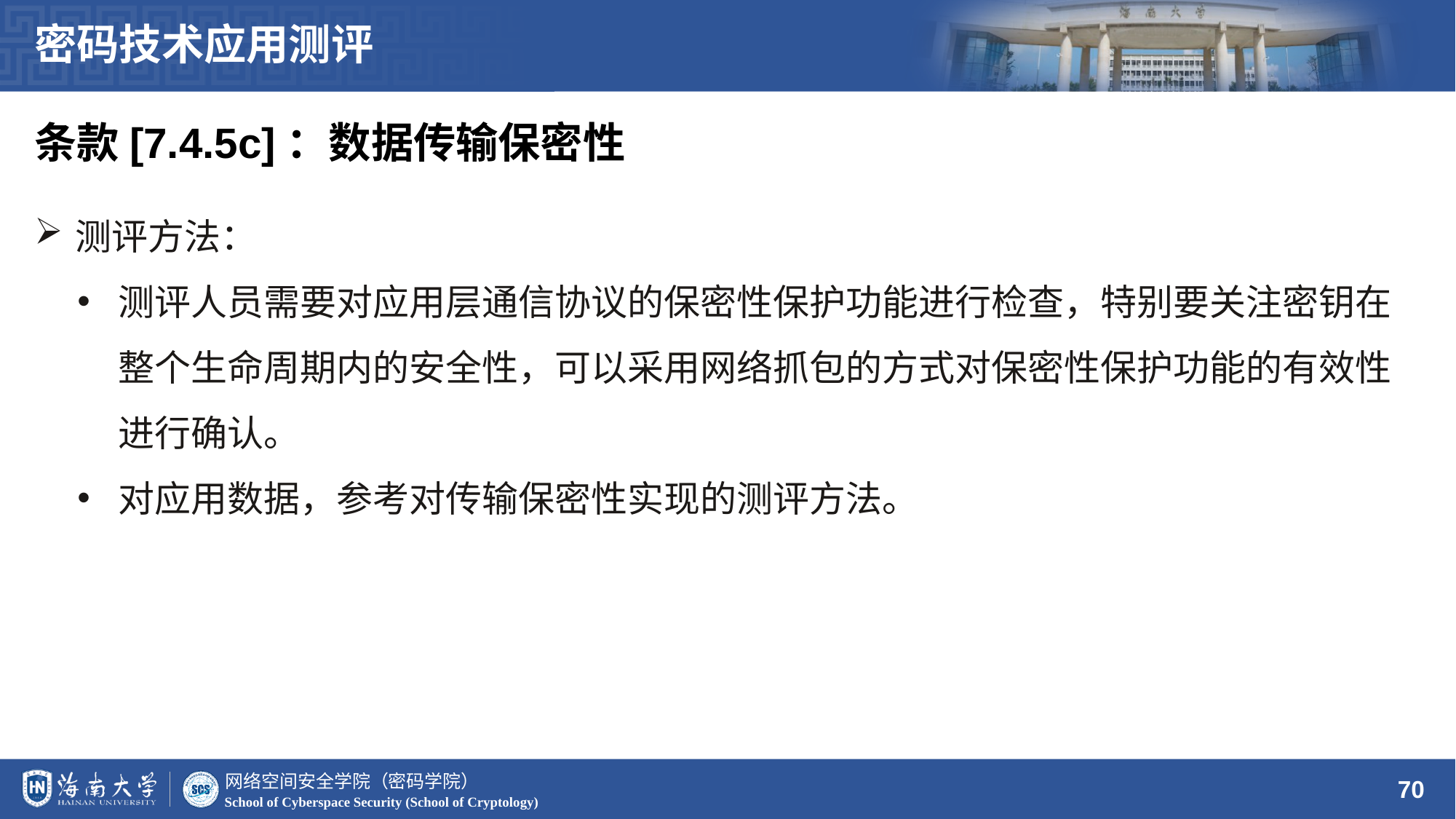

密码技术应用测评
条款[7.4.5c]：数据传输保密性
测评方法：
测评人员需要对应用层通信协议的保密性保护功能进行检查，特别要关注密钥在整个生命周期内的安全性，可以采用网络抓包的方式对保密性保护功能的有效性进行确认。
对应用数据，参考对传输保密性实现的测评方法。
70